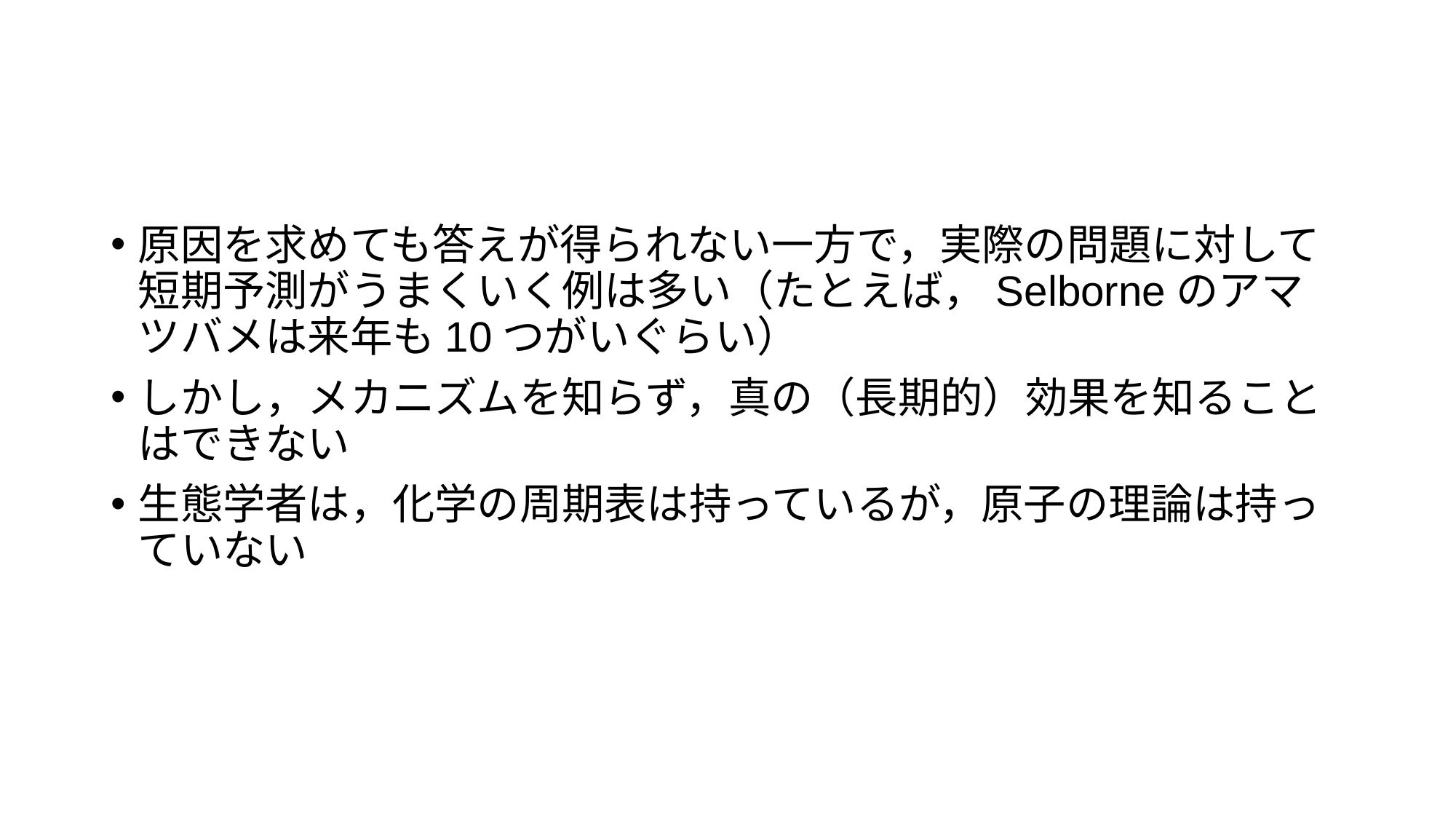

#
原因を求めても答えが得られない一方で，実際の問題に対して短期予測がうまくいく例は多い（たとえば，Selborneのアマツバメは来年も10つがいぐらい）
しかし，メカニズムを知らず，真の（長期的）効果を知ることはできない
生態学者は，化学の周期表は持っているが，原子の理論は持っていない